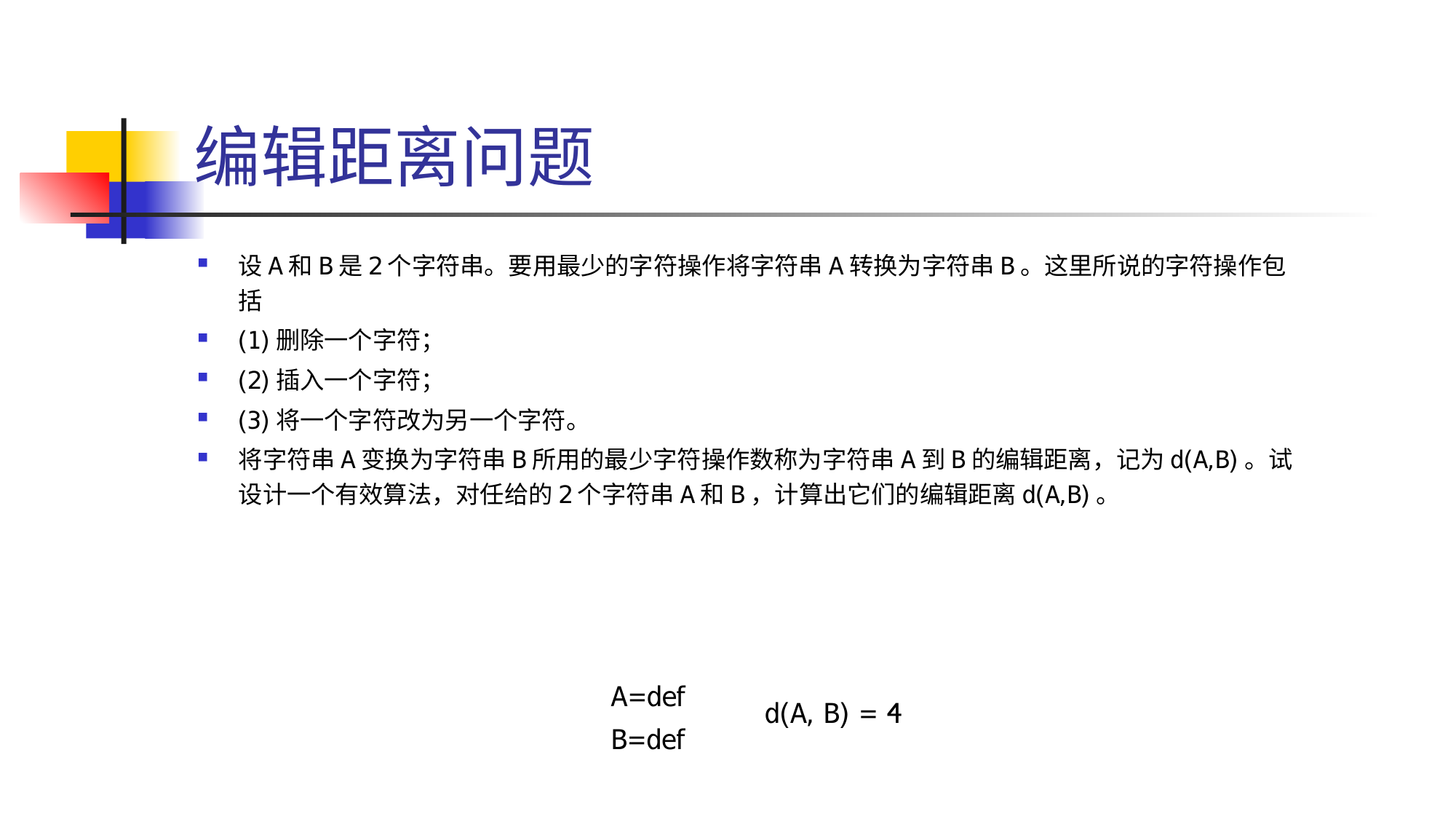

# 编辑距离问题
设A和B是2个字符串。要用最少的字符操作将字符串A转换为字符串B。这里所说的字符操作包括
(1)删除一个字符；
(2)插入一个字符；
(3)将一个字符改为另一个字符。
将字符串A变换为字符串B所用的最少字符操作数称为字符串A到B的编辑距离，记为d(A,B)。试设计一个有效算法，对任给的2个字符串A和B，计算出它们的编辑距离d(A,B)。
A=abcd
A=abf
A=aef
A=def
A=abc
d(A, B) = 4
B=def